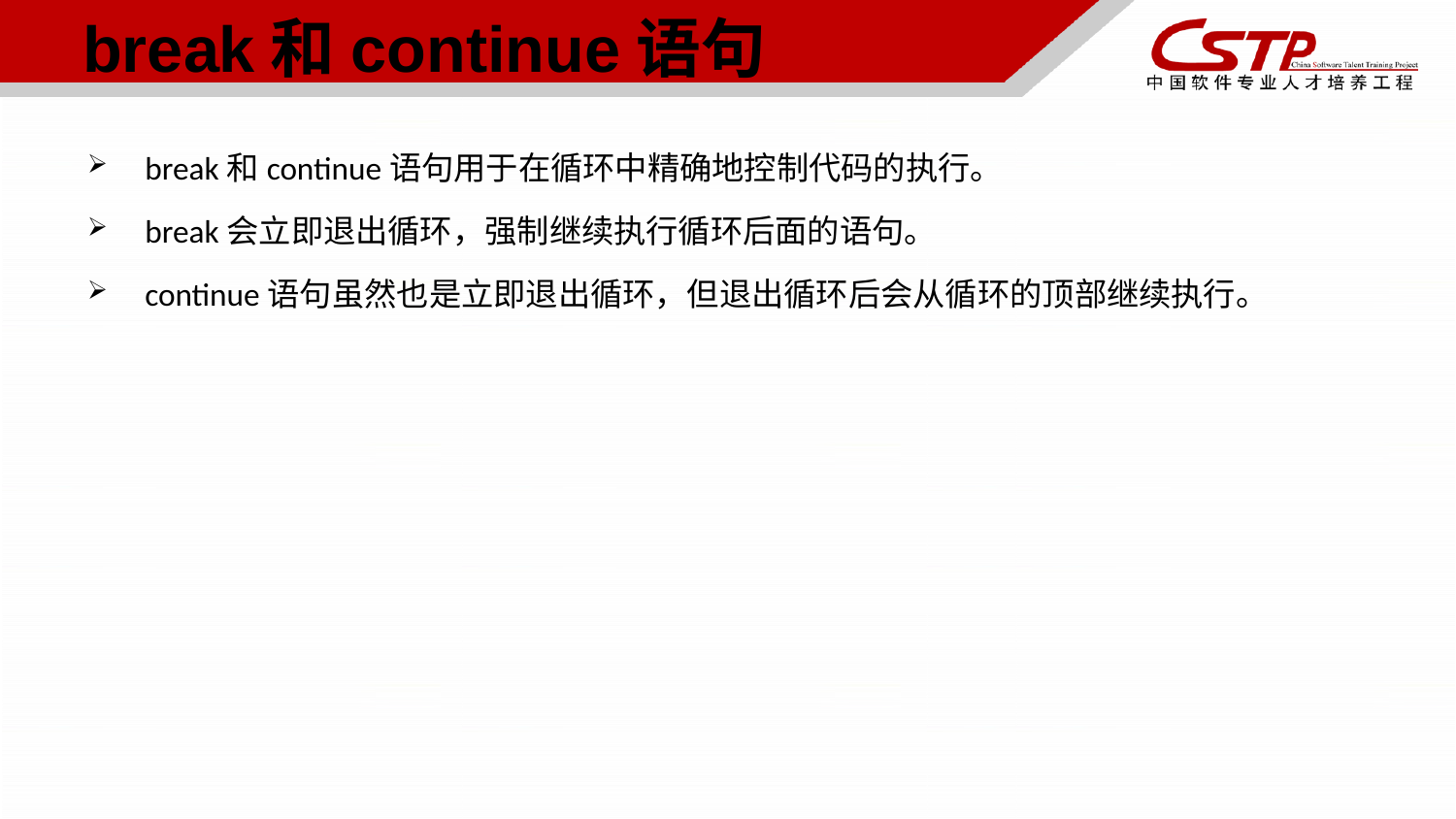

# break和continue语句
break和continue语句用于在循环中精确地控制代码的执行。
break会立即退出循环，强制继续执行循环后面的语句。
continue语句虽然也是立即退出循环，但退出循环后会从循环的顶部继续执行。